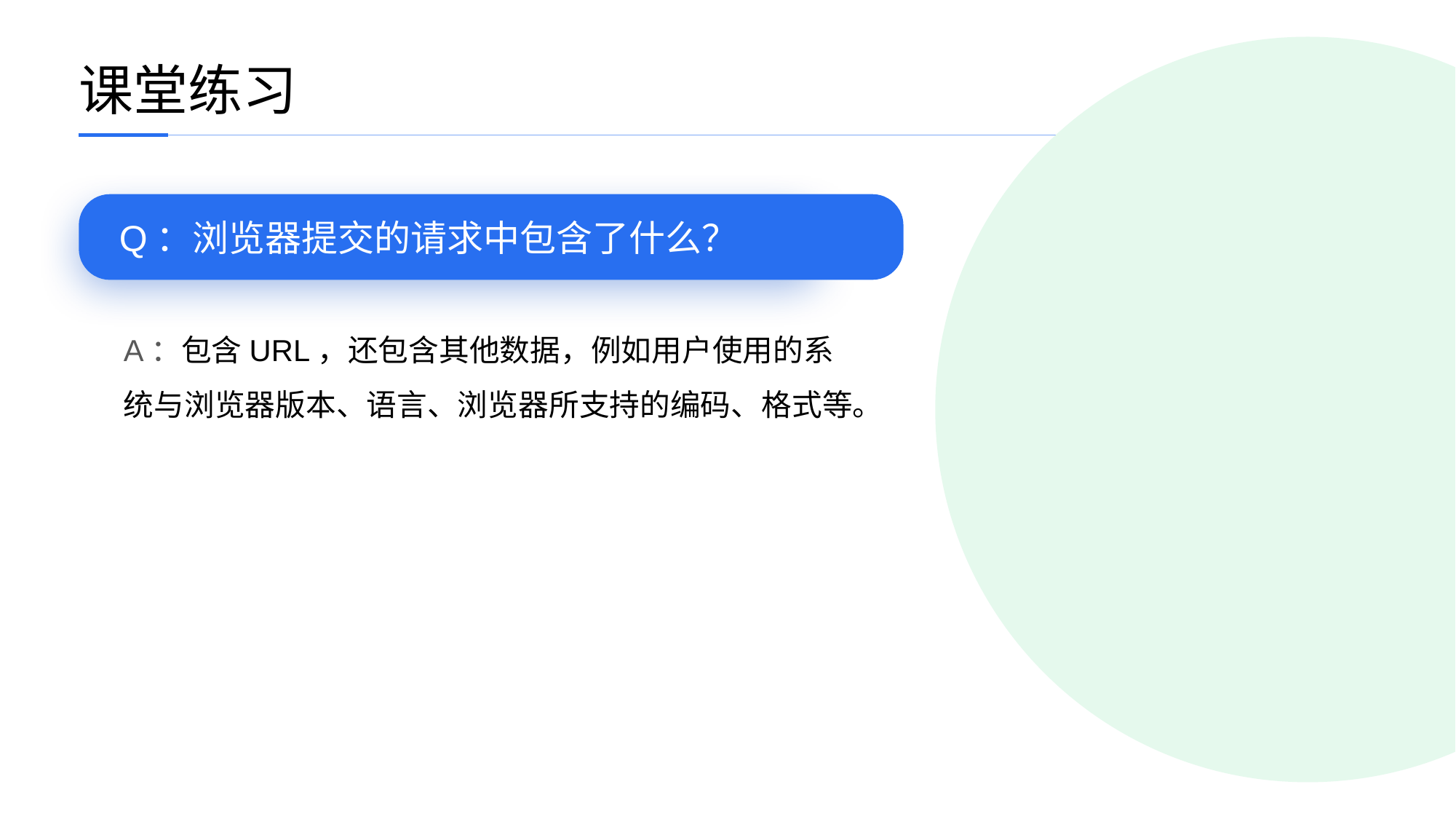

课堂练习

Q：浏览器提交的请求中包含了什么？
A：包含URL，还包含其他数据，例如用户使用的系统与浏览器版本、语言、浏览器所支持的编码、格式等。